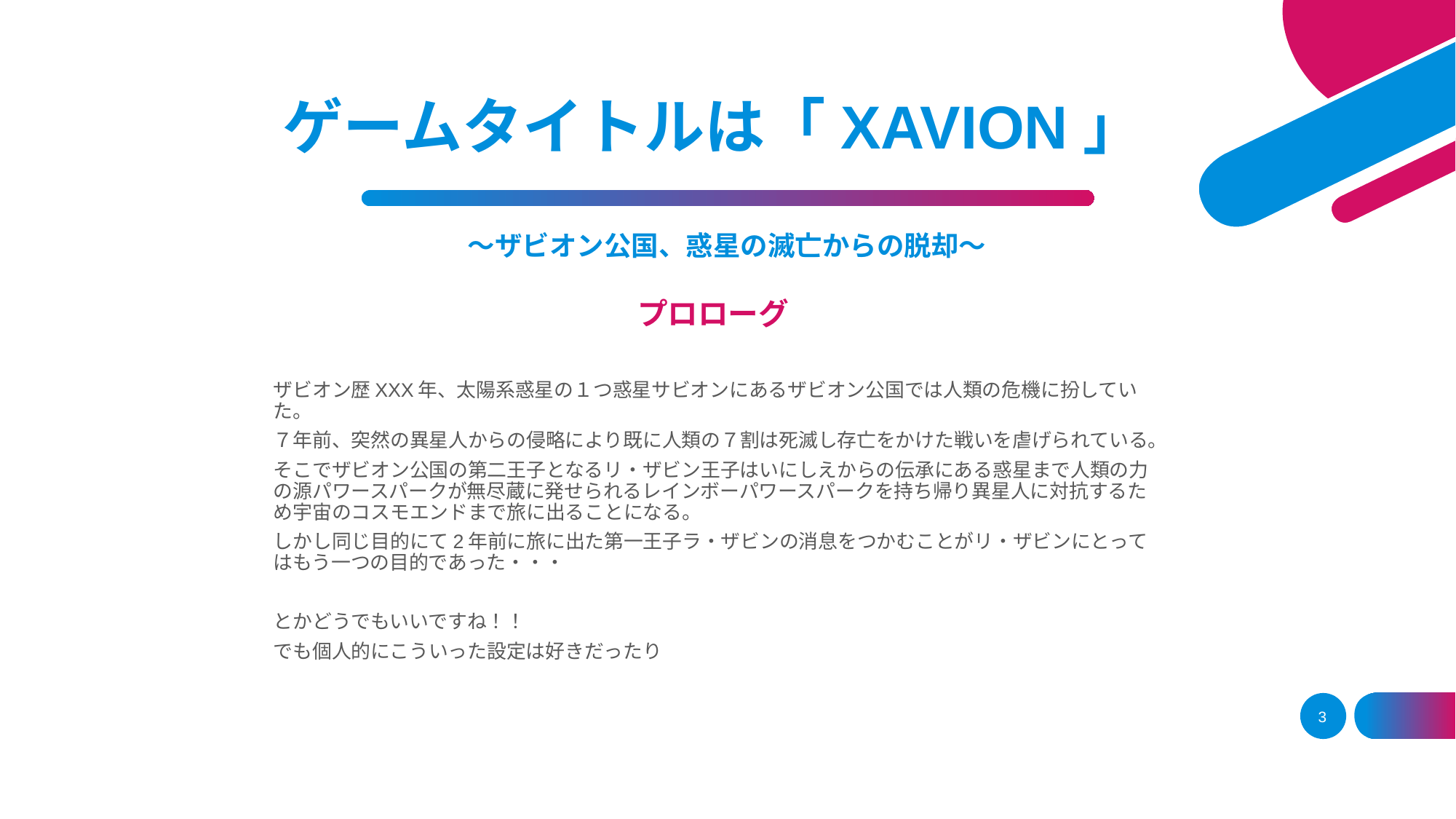

ゲームタイトルは「XAVION」
～ザビオン公国、惑星の滅亡からの脱却～
プロローグ

ザビオン歴XXX年、太陽系惑星の１つ惑星サビオンにあるザビオン公国では人類の危機に扮していた。
７年前、突然の異星人からの侵略により既に人類の７割は死滅し存亡をかけた戦いを虐げられている。
そこでザビオン公国の第二王子となるリ・ザビン王子はいにしえからの伝承にある惑星まで人類の力の源パワースパークが無尽蔵に発せられるレインボーパワースパークを持ち帰り異星人に対抗するため宇宙のコスモエンドまで旅に出ることになる。
しかし同じ目的にて2年前に旅に出た第一王子ラ・ザビンの消息をつかむことがリ・ザビンにとってはもう一つの目的であった・・・

とかどうでもいいですね！！
でも個人的にこういった設定は好きだったり

3